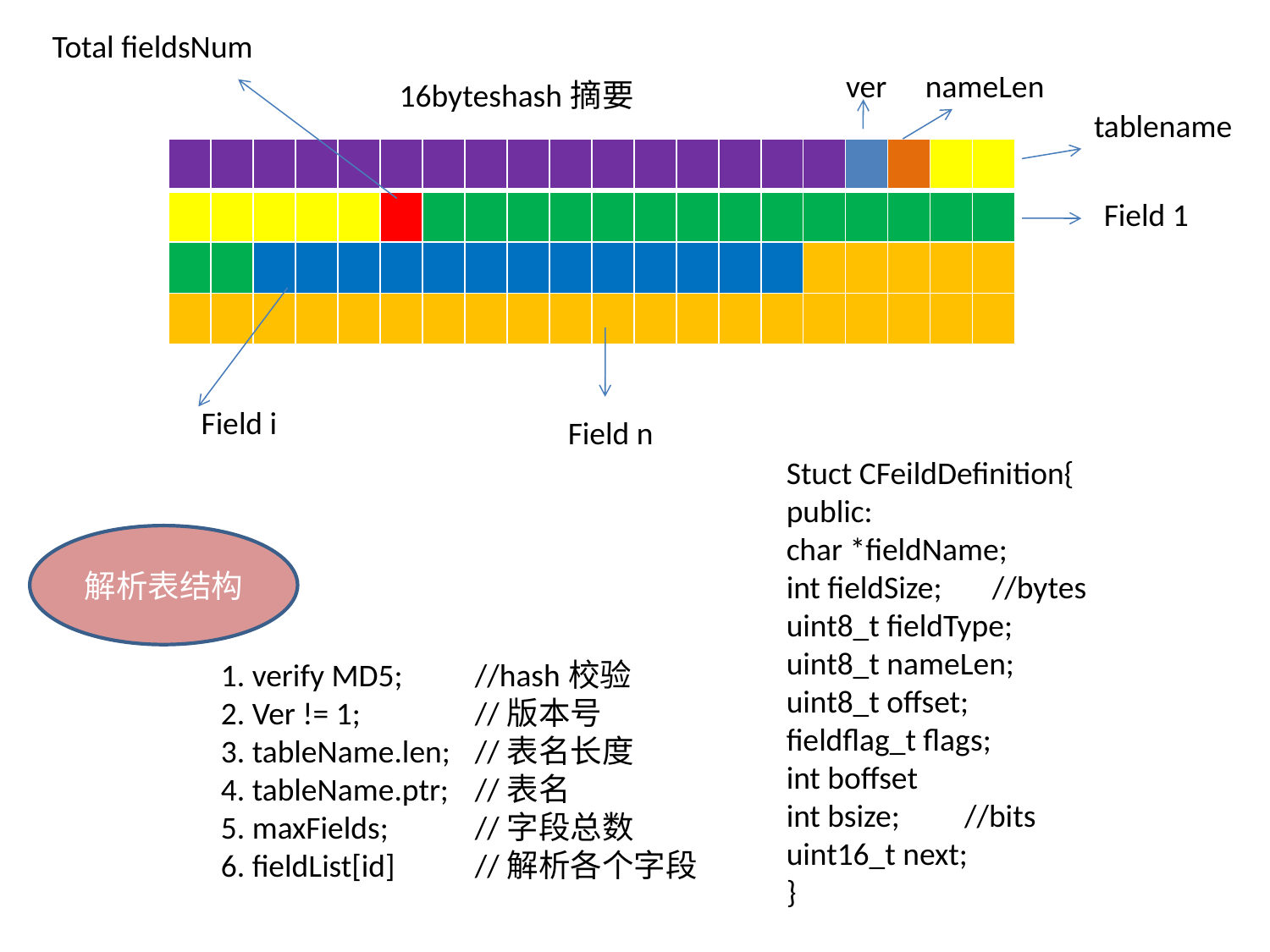

Total fieldsNum
ver
nameLen
16byteshash摘要
tablename
|  |  |  |  |  |  |  |  |  |  |  |  |  |  |  |  |  |  |  |  |
| --- | --- | --- | --- | --- | --- | --- | --- | --- | --- | --- | --- | --- | --- | --- | --- | --- | --- | --- | --- |
|  |  |  |  |  |  |  |  |  |  |  |  |  |  |  |  |  |  |  |  |
|  |  |  |  |  |  |  |  |  |  |  |  |  |  |  |  |  |  |  |  |
|  |  |  |  |  |  |  |  |  |  |  |  |  |  |  |  |  |  |  |  |
Field 1
Field i
Field n
Stuct CFeildDefinition{
public:
char *fieldName;
int fieldSize;       //bytes
uint8_t fieldType;
uint8_t nameLen;
uint8_t offset;
fieldflag_t flags;
int boffset
int bsize;         //bits
uint16_t next;
}
解析表结构
1. verify MD5;	//hash校验
2. Ver != 1;	//版本号
3. tableName.len;	//表名长度
4. tableName.ptr;	//表名
5. maxFields;  	//字段总数
6. fieldList[id]	//解析各个字段